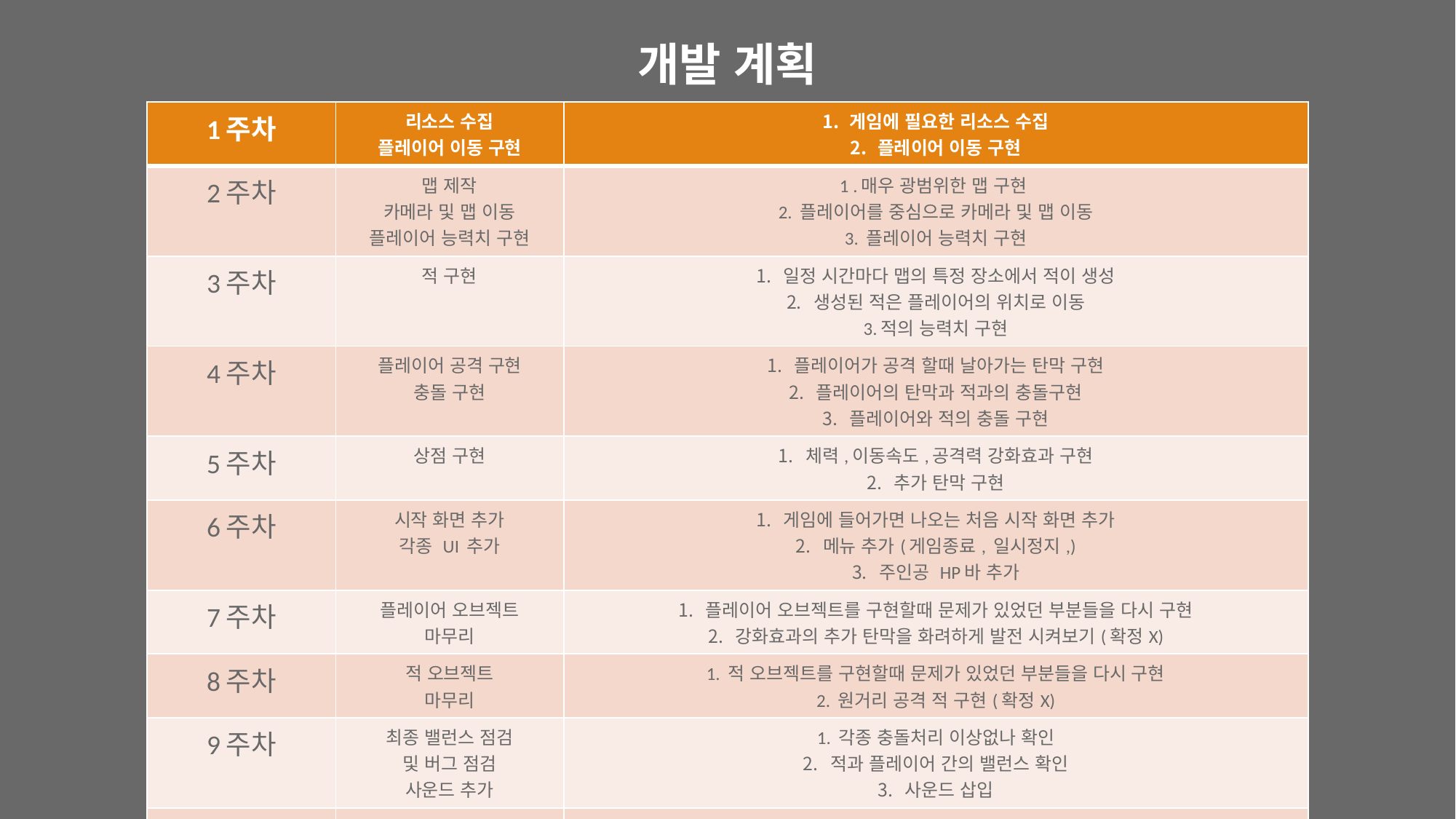

개발 계획
| 1주차 | 리소스 수집 플레이어 이동 구현 | 게임에 필요한 리소스 수집 플레이어 이동 구현 |
| --- | --- | --- |
| 2주차 | 맵 제작 카메라 및 맵 이동 플레이어 능력치 구현 | 1 .매우 광범위한 맵 구현 2. 플레이어를 중심으로 카메라 및 맵 이동 3. 플레이어 능력치 구현 |
| 3주차 | 적 구현 | 일정 시간마다 맵의 특정 장소에서 적이 생성 생성된 적은 플레이어의 위치로 이동 3.적의 능력치 구현 |
| 4주차 | 플레이어 공격 구현 충돌 구현 | 플레이어가 공격 할때 날아가는 탄막 구현 플레이어의 탄막과 적과의 충돌구현 플레이어와 적의 충돌 구현 |
| 5주차 | 상점 구현 | 체력,이동속도,공격력 강화효과 구현 추가 탄막 구현 |
| 6주차 | 시작 화면 추가 각종 UI 추가 | 게임에 들어가면 나오는 처음 시작 화면 추가 메뉴 추가(게임종료, 일시정지,) 주인공 HP바 추가 |
| 7주차 | 플레이어 오브젝트 마무리 | 플레이어 오브젝트를 구현할때 문제가 있었던 부분들을 다시 구현 강화효과의 추가 탄막을 화려하게 발전 시켜보기(확정X) |
| 8주차 | 적 오브젝트 마무리 | 1. 적 오브젝트를 구현할때 문제가 있었던 부분들을 다시 구현 2. 원거리 공격 적 구현(확정X) |
| 9주차 | 최종 밸런스 점검 및 버그 점검 사운드 추가 | 1. 각종 충돌처리 이상없나 확인 적과 플레이어 간의 밸런스 확인 사운드 삽입 |
| 10주차 | 마무리 | 1. 최종 점검 |